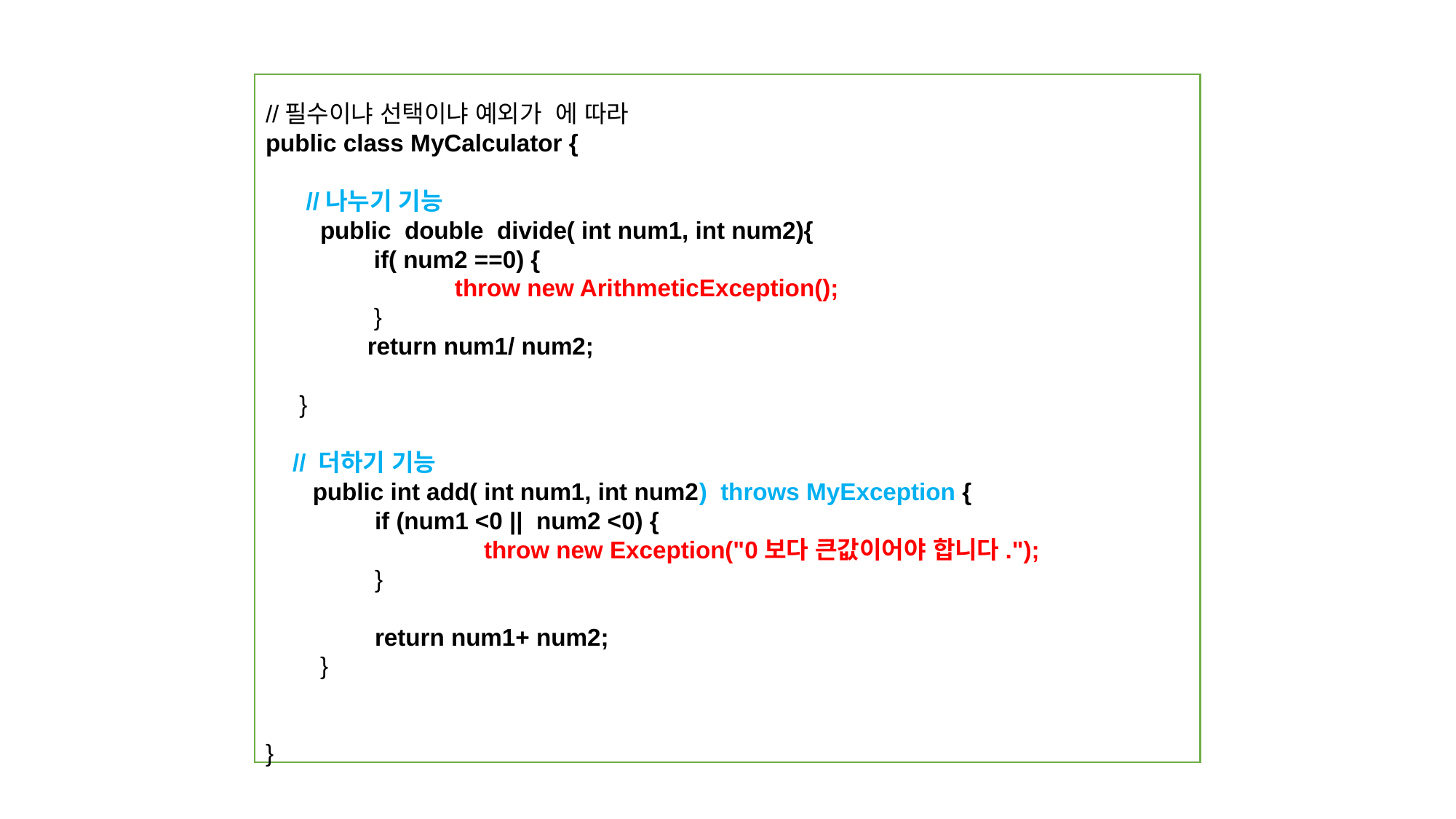

//필수이냐 선택이냐 예외가  에 따라
public class MyCalculator {

      //나누기 기능
public  double  divide( int num1, int num2){
        if( num2 ==0) {
                    throw new ArithmeticException();
        }
       return num1/ num2;

     }

    // 더하기 기능
       public int add( int num1, int num2)  throws MyException {
if (num1 <0 ||  num2 <0) {
	throw new Exception("0보다 큰값이어야 합니다.");
}

return num1+ num2;
}

}